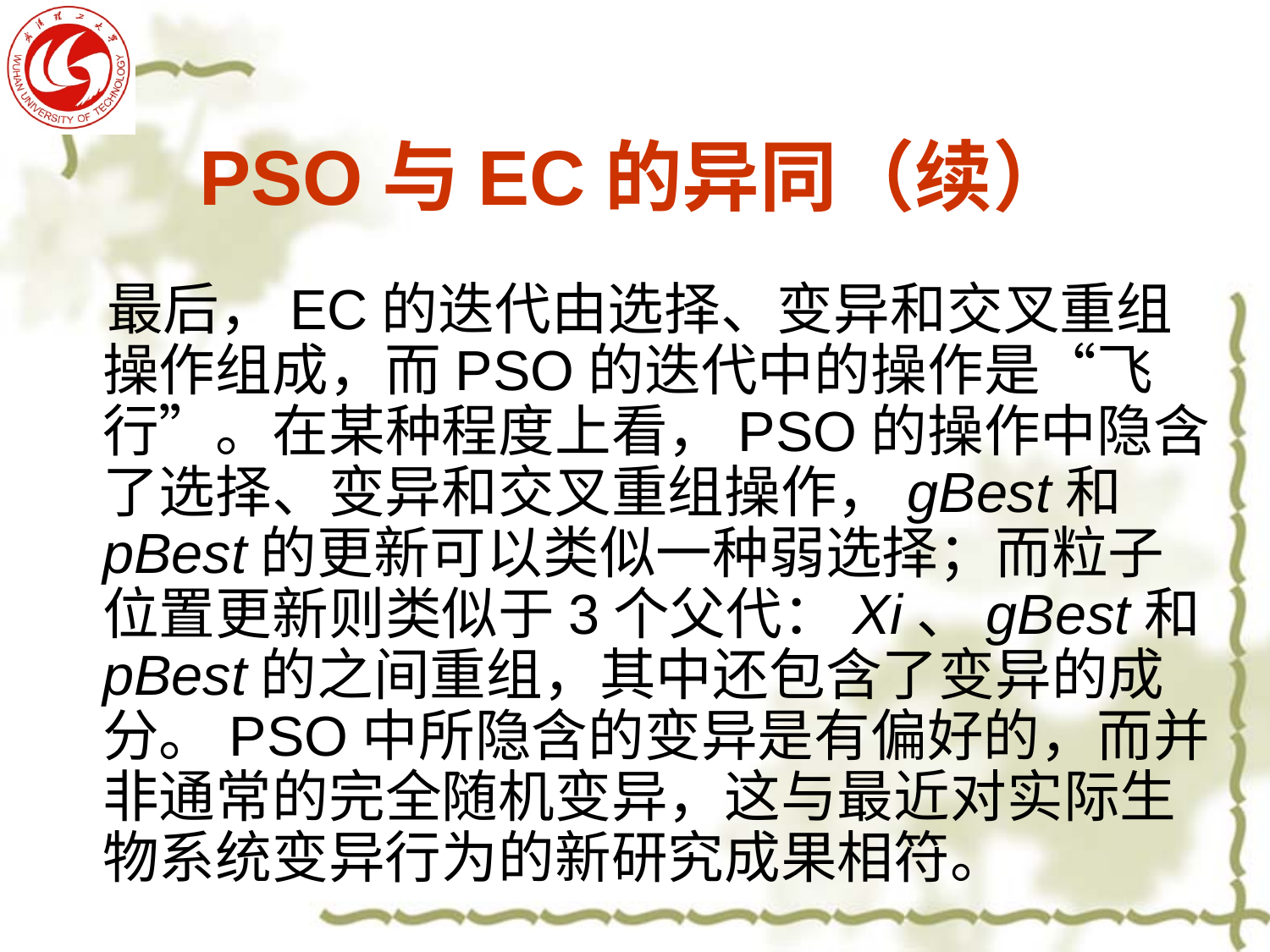

# PSO与EC的异同（续）
   最后，EC的迭代由选择、变异和交叉重组操作组成，而PSO的迭代中的操作是“飞行”。在某种程度上看，PSO的操作中隐含了选择、变异和交叉重组操作，gBest和pBest的更新可以类似一种弱选择；而粒子位置更新则类似于3个父代：Xi、gBest和pBest的之间重组，其中还包含了变异的成分。PSO中所隐含的变异是有偏好的，而并非通常的完全随机变异，这与最近对实际生物系统变异行为的新研究成果相符。